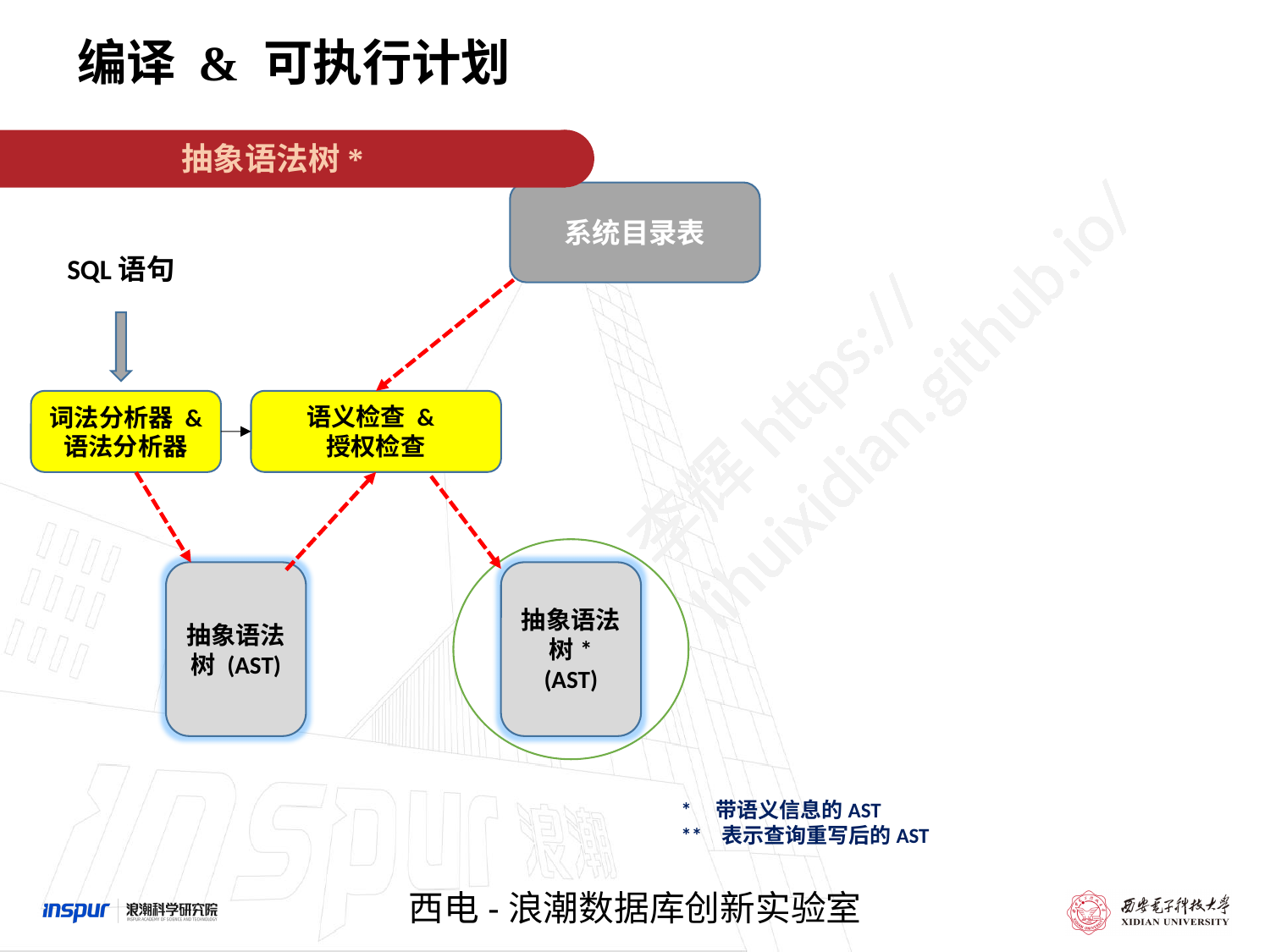

编译 & 可执行计划

抽象语法树*
系统目录表
SQL语句

语义检查 &
授权检查
词法分析器 & 语法分析器

抽象语法树 (AST)
抽象语法树* (AST)
*    带语义信息的AST
**   表示查询重写后的AST